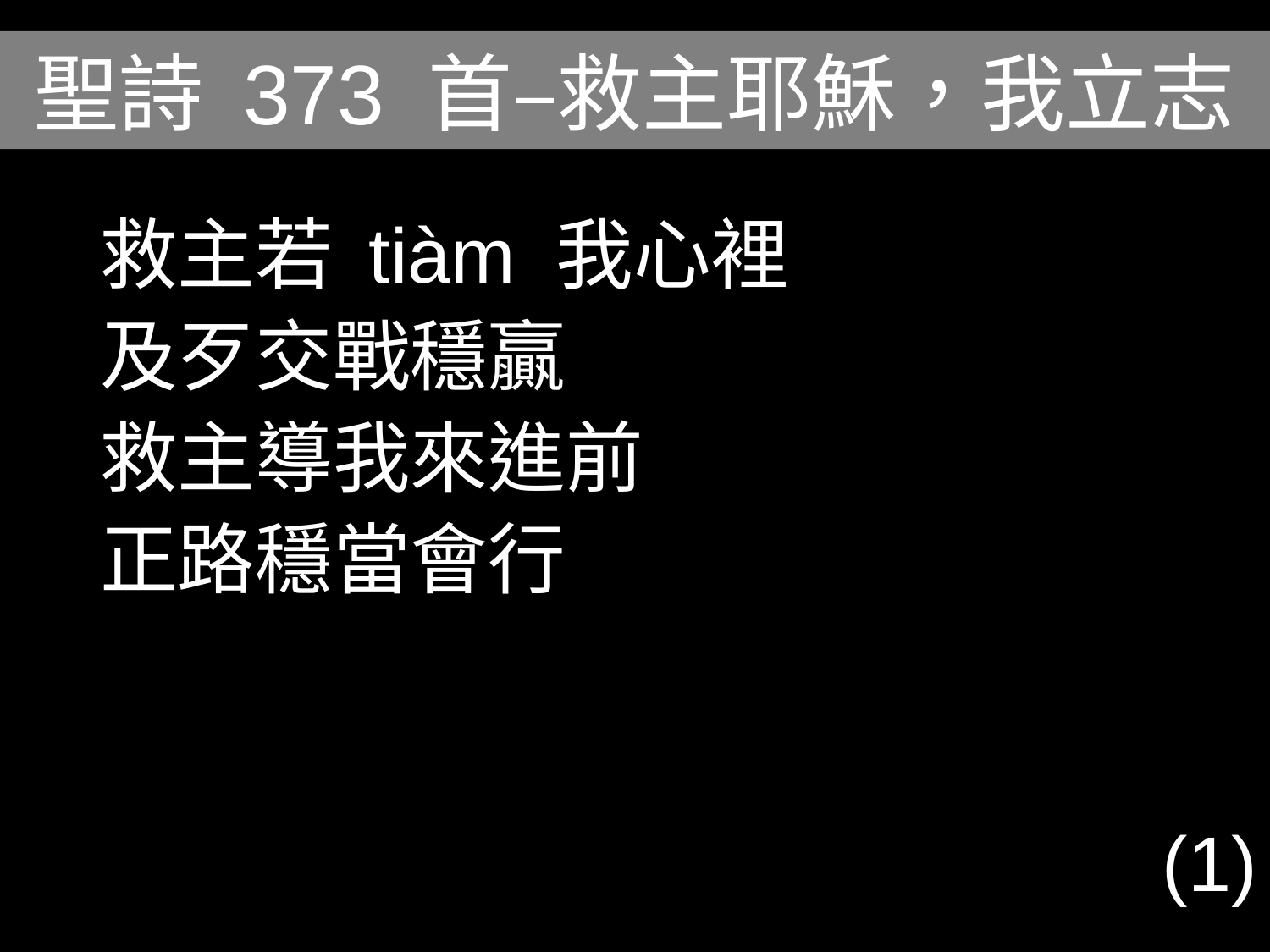

# 聖詩 373 首–救主耶穌，我立志
救主若 tiàm 我心裡
及歹交戰穩贏
救主導我來進前
正路穩當會行

(1)